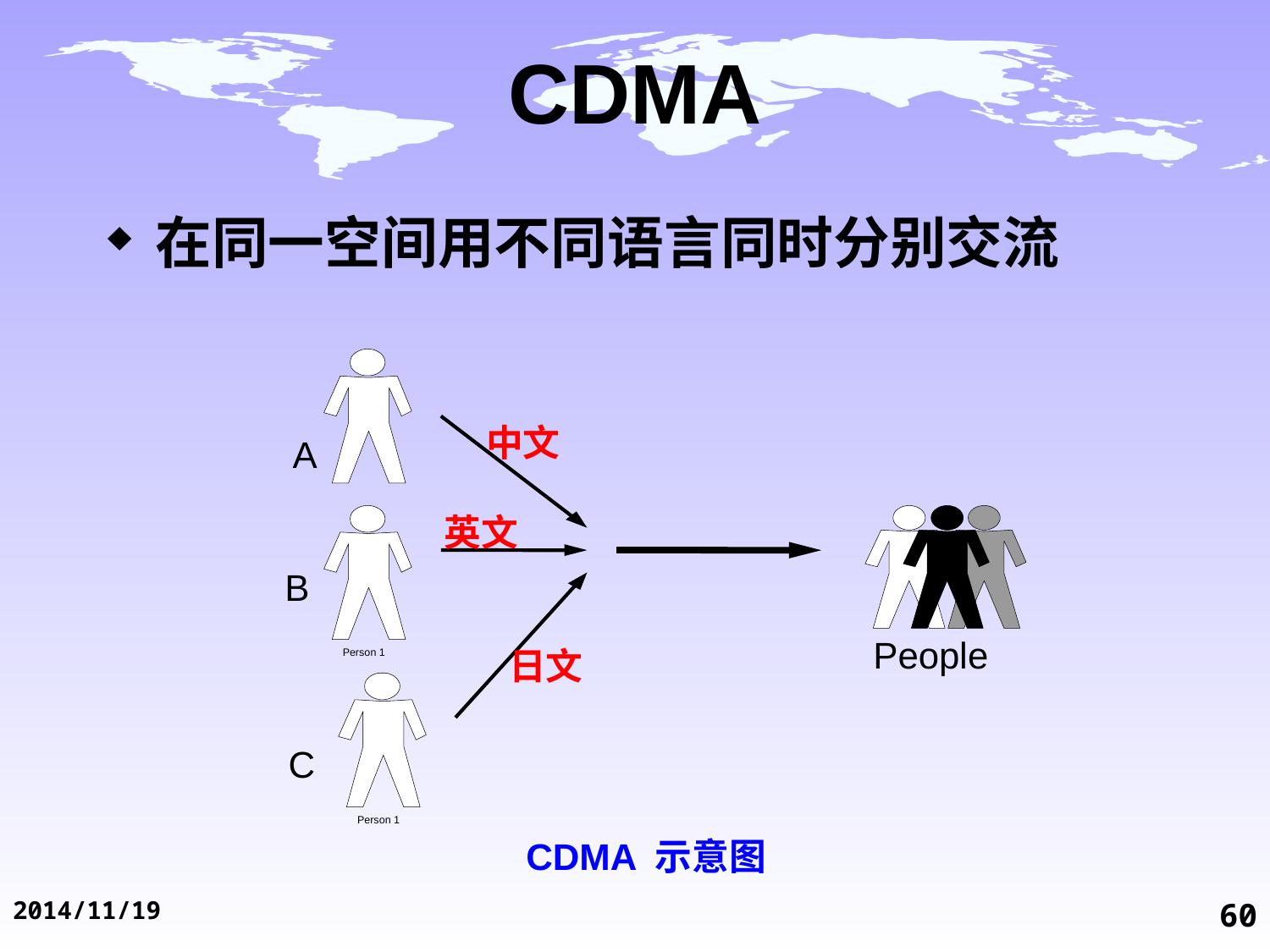

# CDMA
在同一空间用不同语言同时分别交流

中文
A

英文

B

People
日文
Person 1

C
Person 1
CDMA 示意图
2014/11/19
60